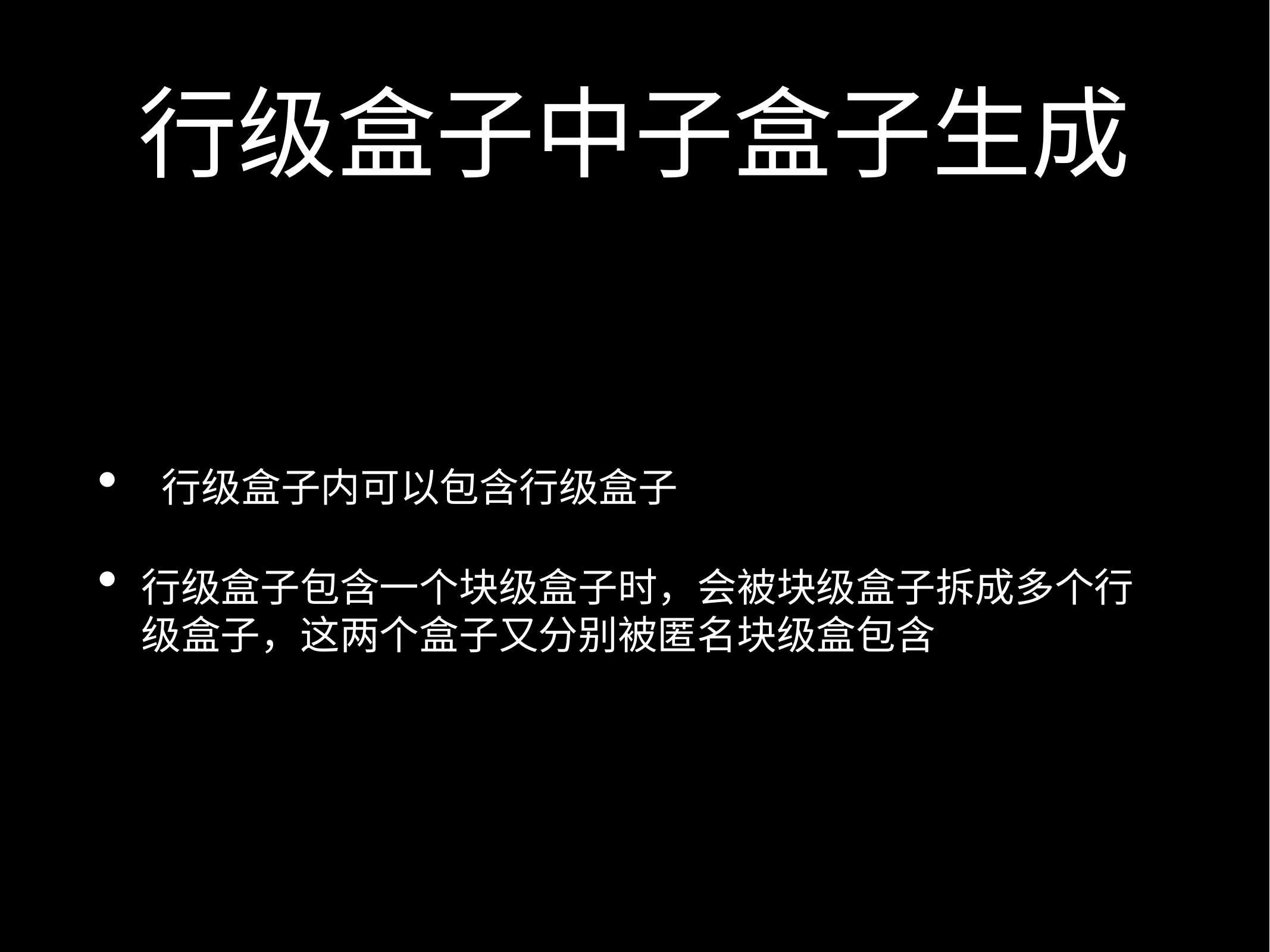

# 行级盒子中子盒子生成
 行级盒子内可以包含行级盒子
行级盒子包含一个块级盒子时，会被块级盒子拆成多个行级盒子，这两个盒子又分别被匿名块级盒包含